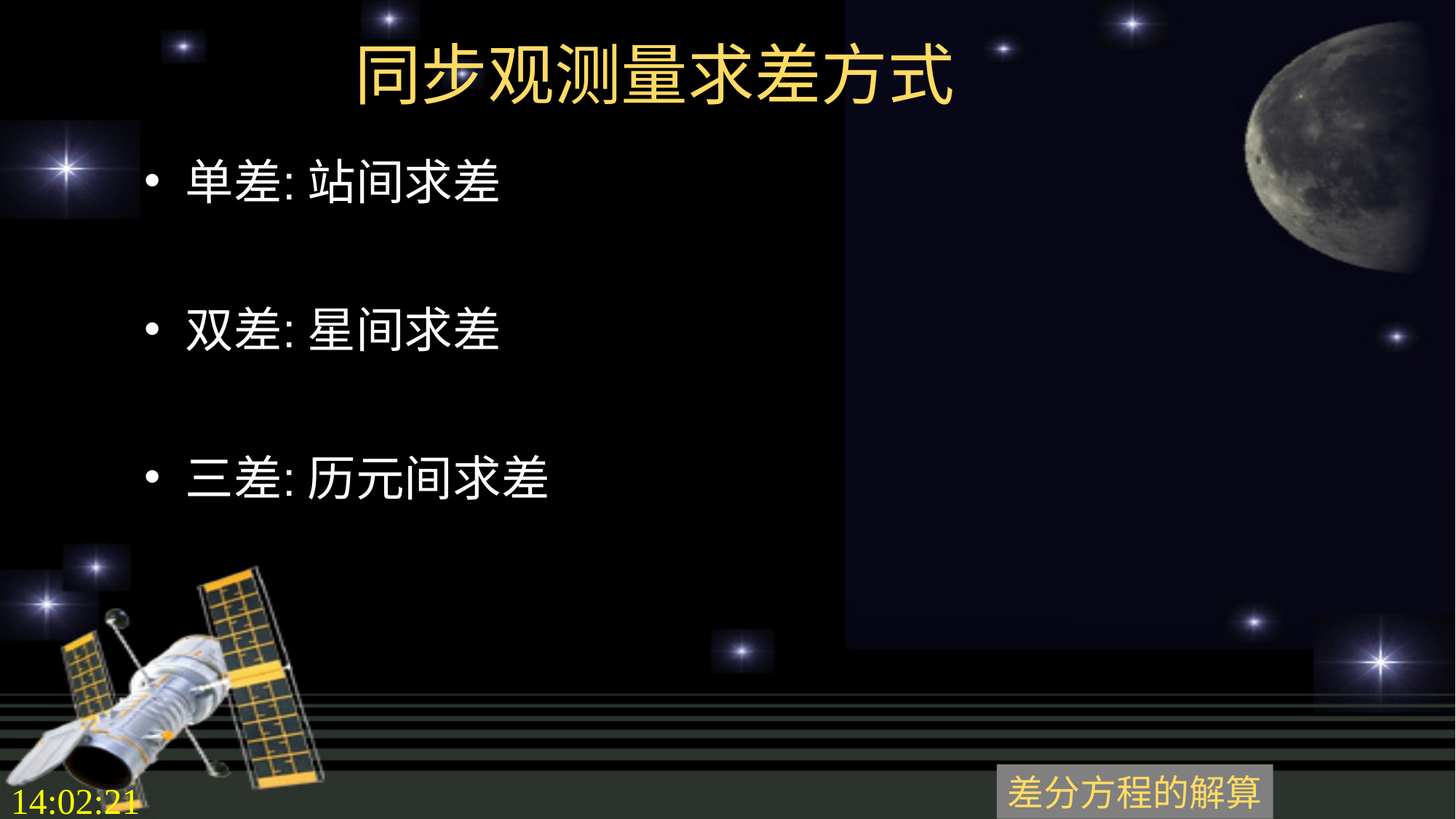

# 同步观测量求差方式
单差:站间求差

双差:星间求差

三差:历元间求差
差分方程的解算